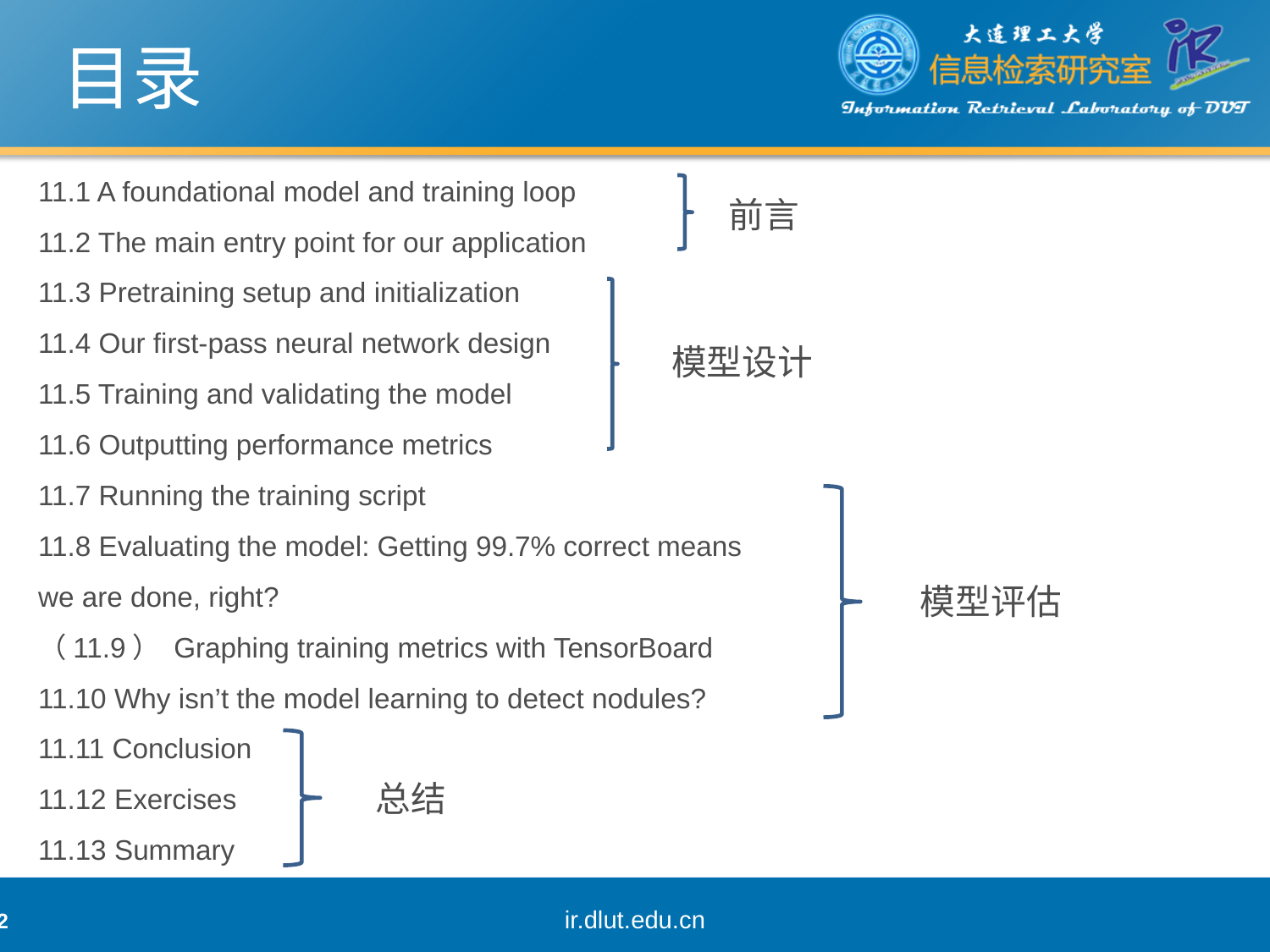

# 目录
11.1 A foundational model and training loop
11.2 The main entry point for our application
11.3 Pretraining setup and initialization
11.4 Our first-pass neural network design
11.5 Training and validating the model
11.6 Outputting performance metrics
11.7 Running the training script
11.8 Evaluating the model: Getting 99.7% correct means        we are done, right?
（11.9） Graphing training metrics with TensorBoard
11.10 Why isn’t the model learning to detect nodules?
11.11 Conclusion
11.12 Exercises
11.13 Summary

前言

模型设计

模型评估

总结